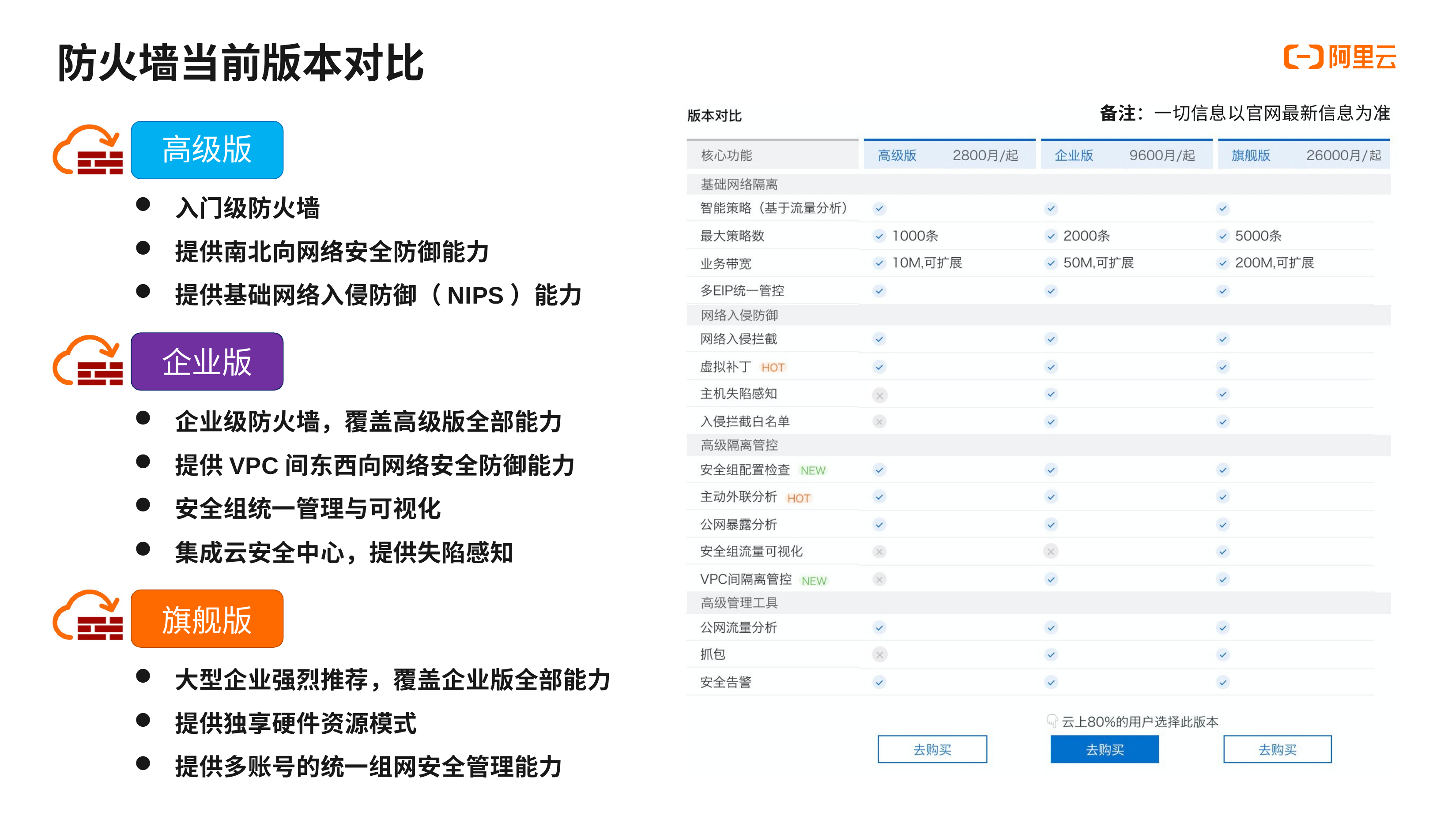

# 防火墙当前版本对比
备注：一切信息以官网最新信息为准

高级版
起

入门级防火墙
提供南北向网络安全防御能力
提供基础网络入侵防御（NIPS）能力

企业版
企业级防火墙，覆盖高级版全部能力
提供VPC间东西向网络安全防御能力
安全组统一管理与可视化
集成云安全中心，提供失陷感知

旗舰版
大型企业强烈推荐，覆盖企业版全部能力
提供独享硬件资源模式
提供多账号的统一组网安全管理能力